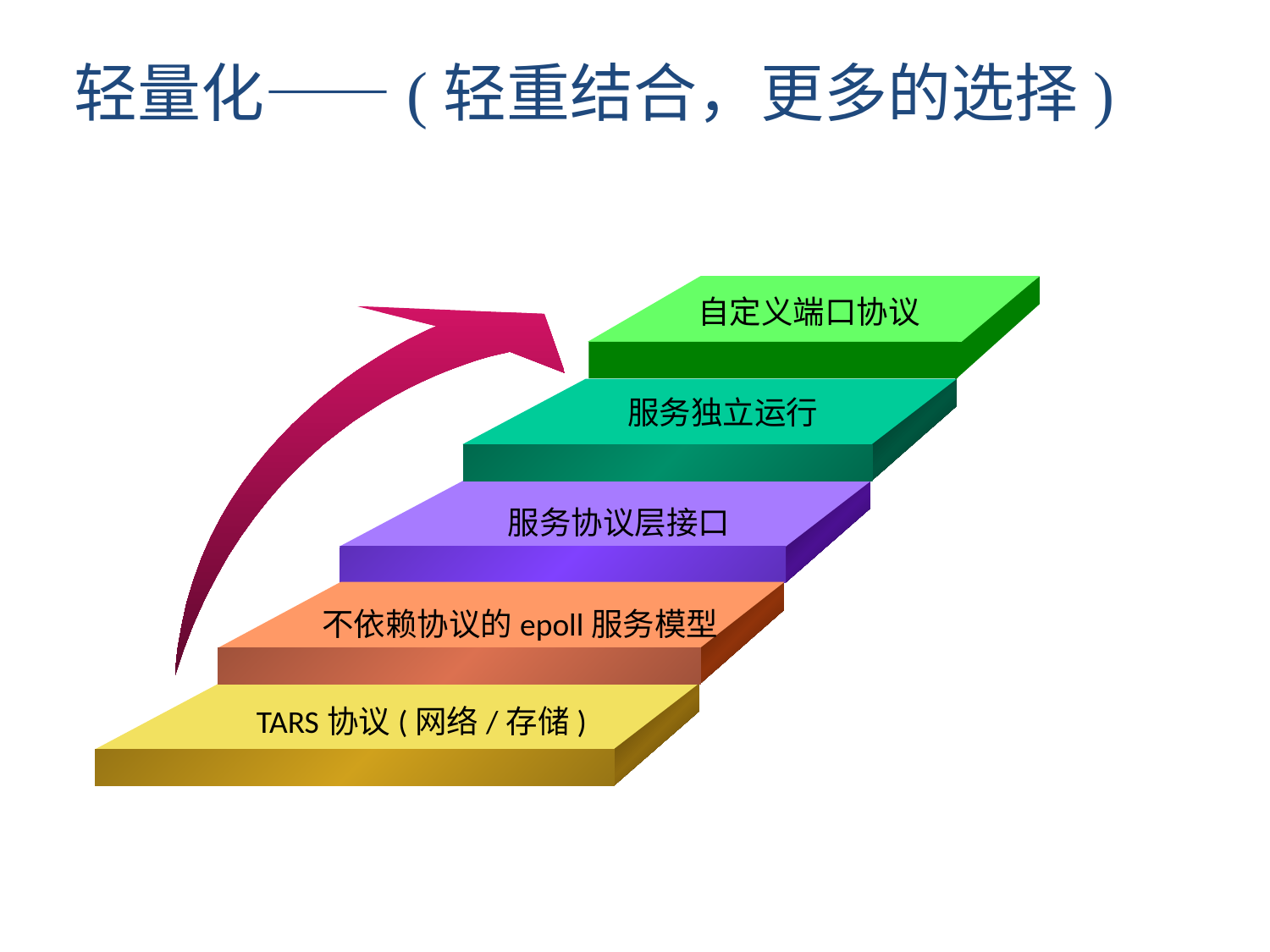

轻量化——(轻重结合，更多的选择)

自定义端口协议

服务独立运行

服务协议层接口

不依赖协议的epoll服务模型

TARS协议(网络/存储)